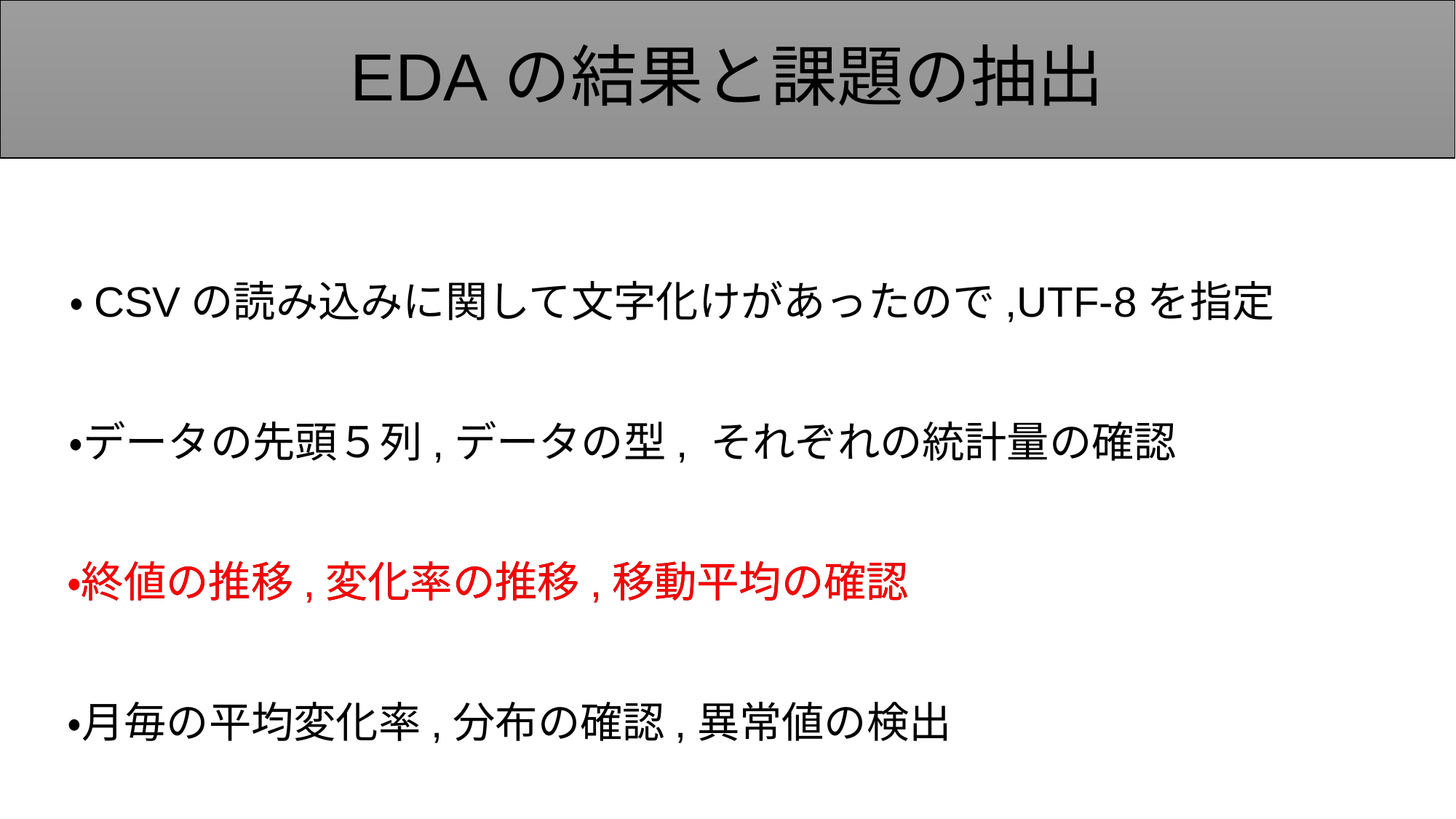

# EDAの結果と課題の抽出
・CSVの読み込みに関して文字化けがあったので,UTF-8を指定
・データの先頭５列,データの型, それぞれの統計量の確認
・終値の推移,変化率の推移,移動平均の確認
・終値の推移,変化率の推移,移動平均の確認
・月毎の平均変化率,分布の確認,異常値の検出